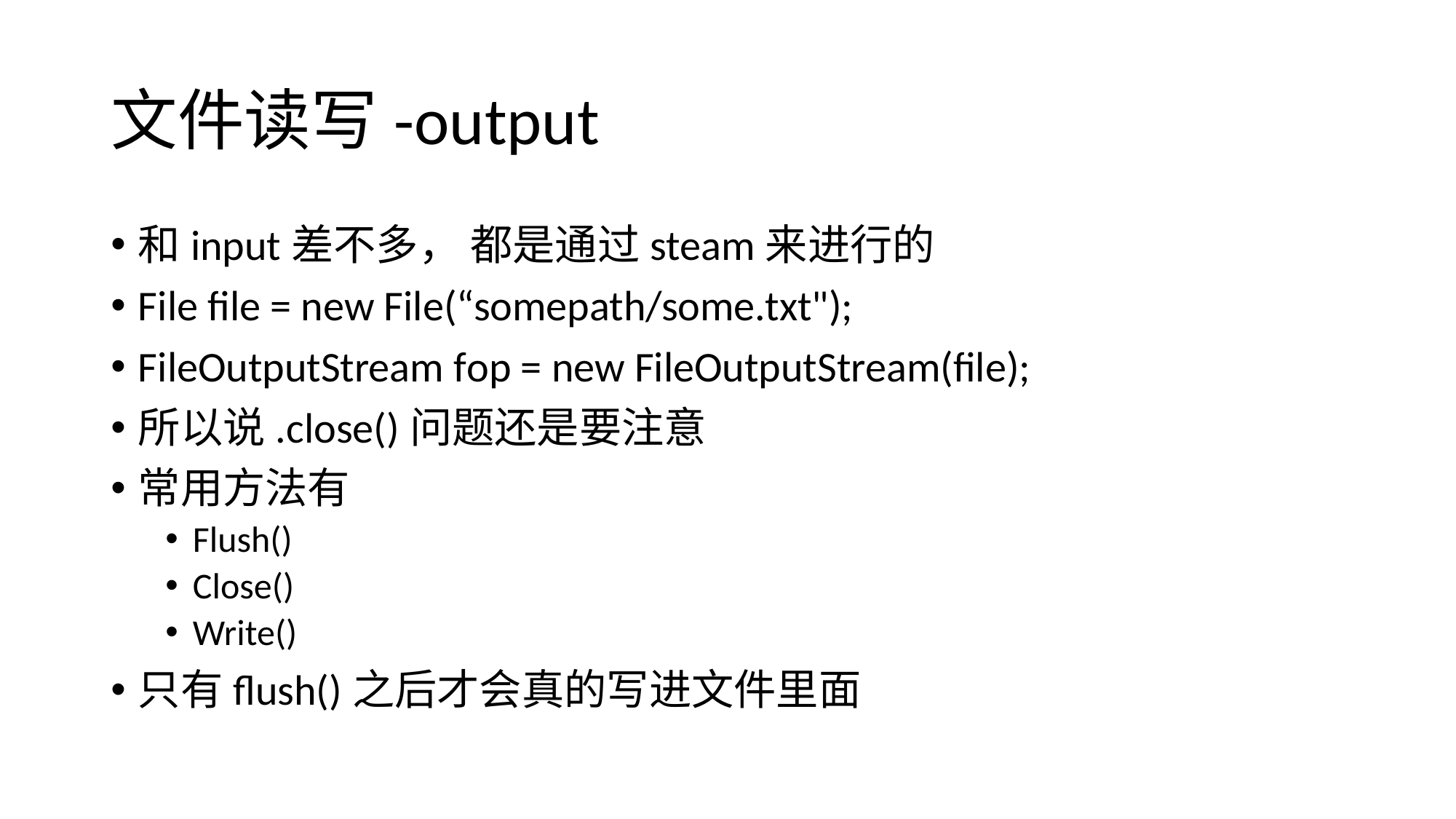

# 文件读写-output
和input差不多， 都是通过steam来进行的
File file = new File(“somepath/some.txt");
FileOutputStream fop = new FileOutputStream(file);
所以说.close()问题还是要注意
常用方法有
Flush()
Close()
Write()
只有flush()之后才会真的写进文件里面